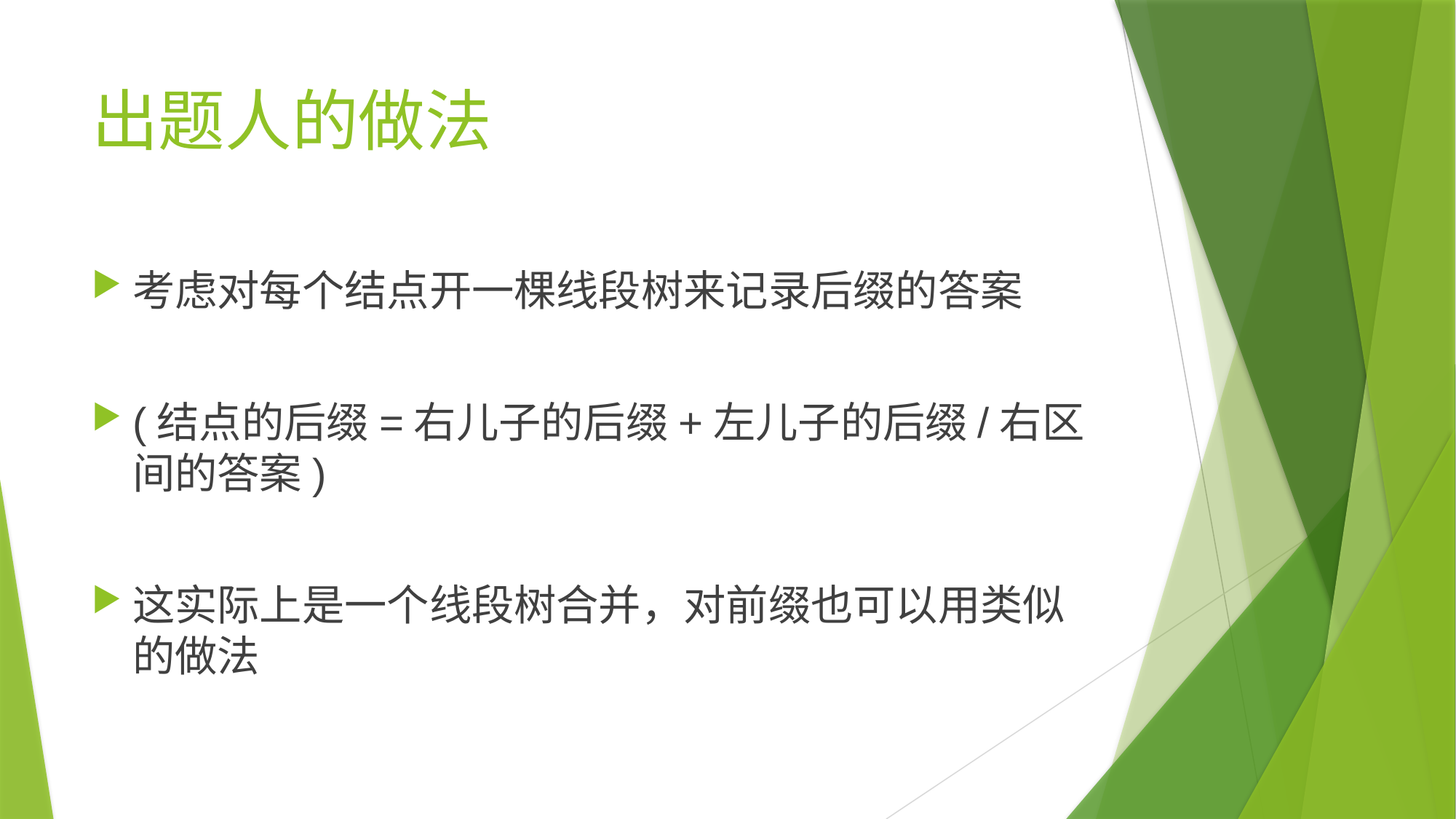

# 出题人的做法
考虑对每个结点开一棵线段树来记录后缀的答案

(结点的后缀=右儿子的后缀+左儿子的后缀/右区间的答案)

这实际上是一个线段树合并，对前缀也可以用类似的做法